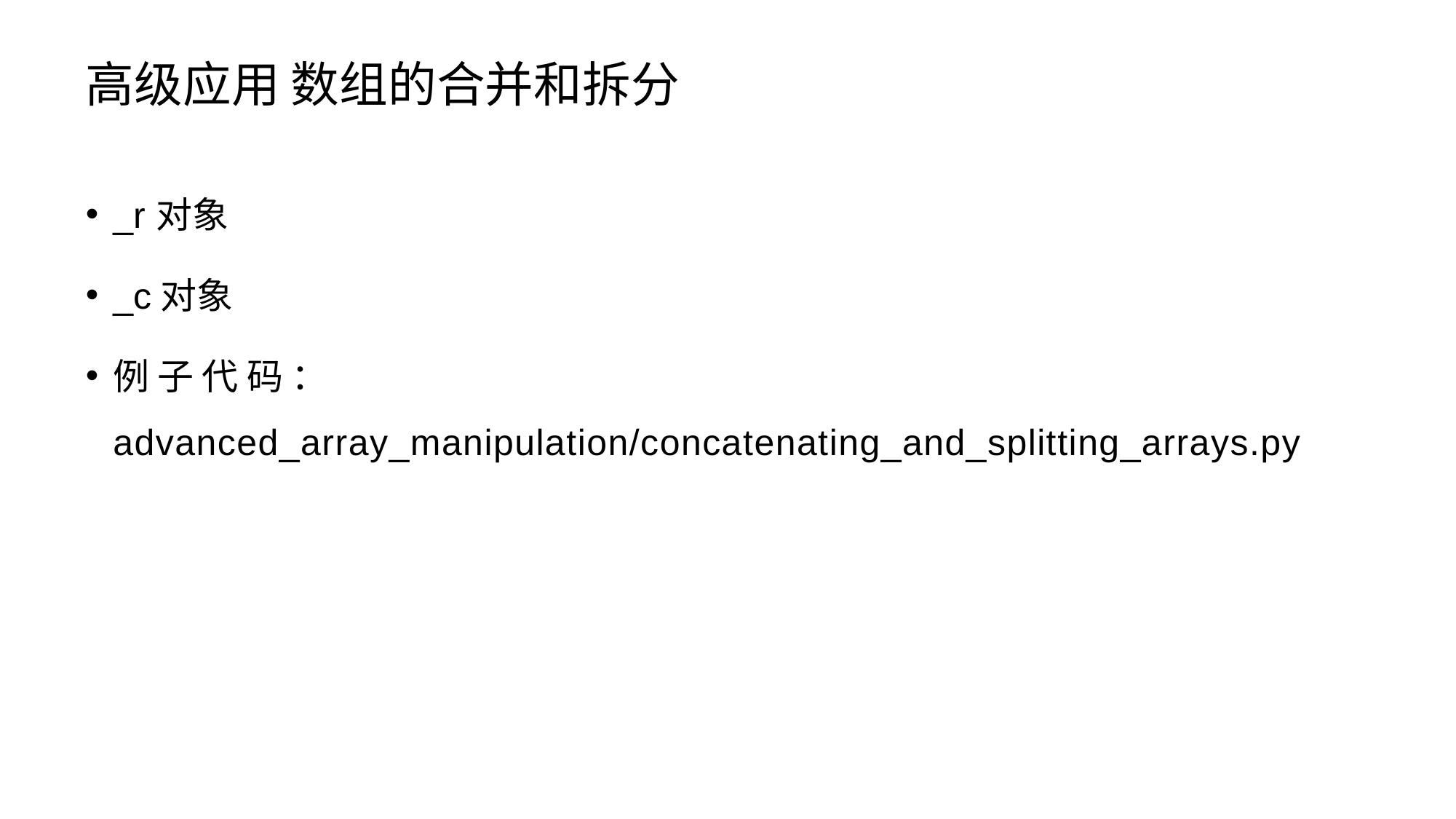

# 高级应用 数组的合并和拆分
_r对象
_c对象
例 子 代 码 ：  advanced_array_manipulation/concatenating_and_splitting_arrays.py